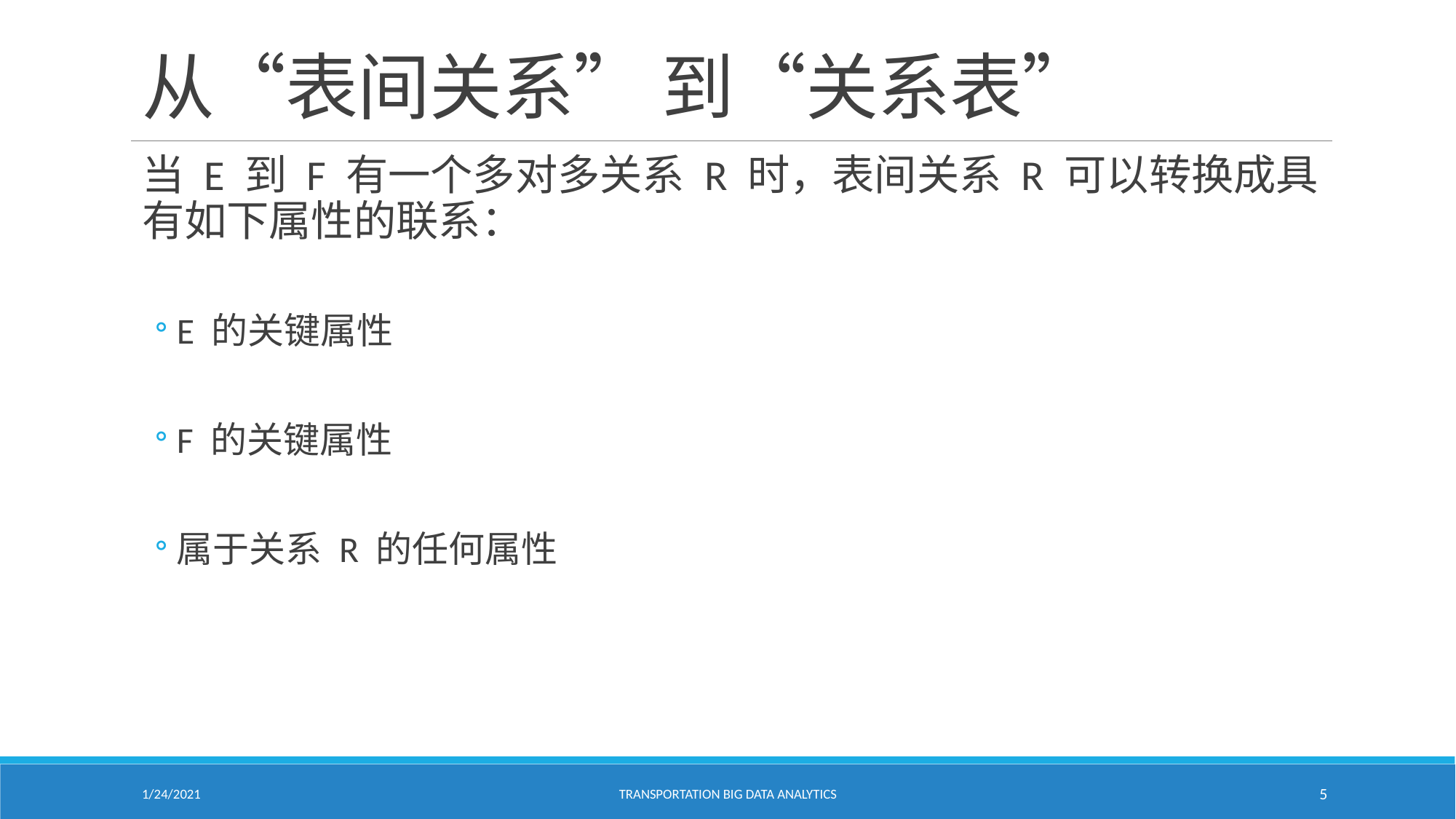

# 从“表间关系” 到“关系表”
当 E 到 F 有一个多对多关系 R 时，表间关系 R 可以转换成具有如下属性的联系：

E 的关键属性

F 的关键属性

属于关系 R 的任何属性
1/24/2021
Transportation Big Data Analytics
5